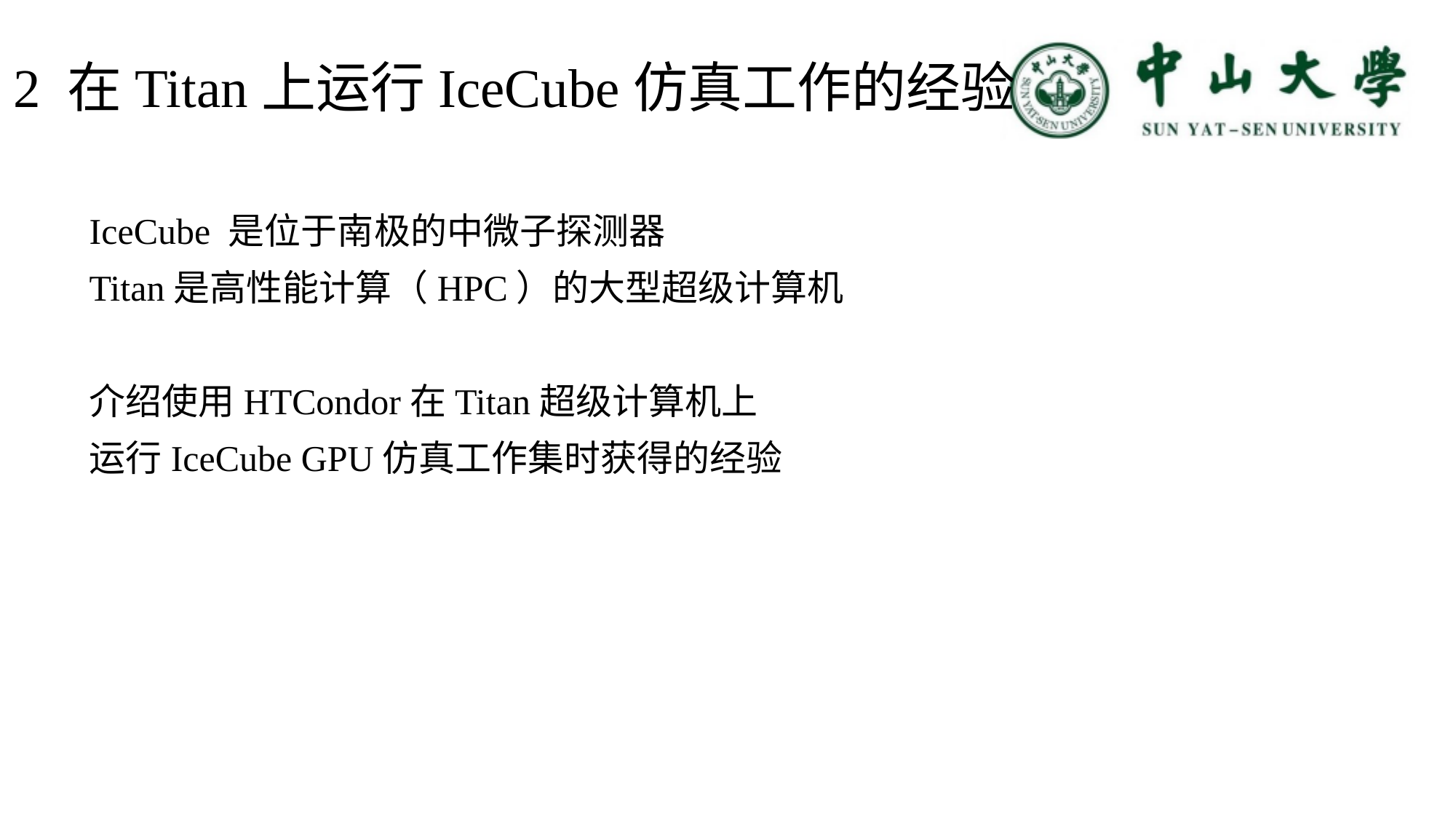

2 在Titan上运行IceCube仿真工作的经验
IceCube 是位于南极的中微子探测器
Titan是高性能计算（HPC）的大型超级计算机

介绍使用HTCondor在Titan超级计算机上
运行IceCube GPU仿真工作集时获得的经验